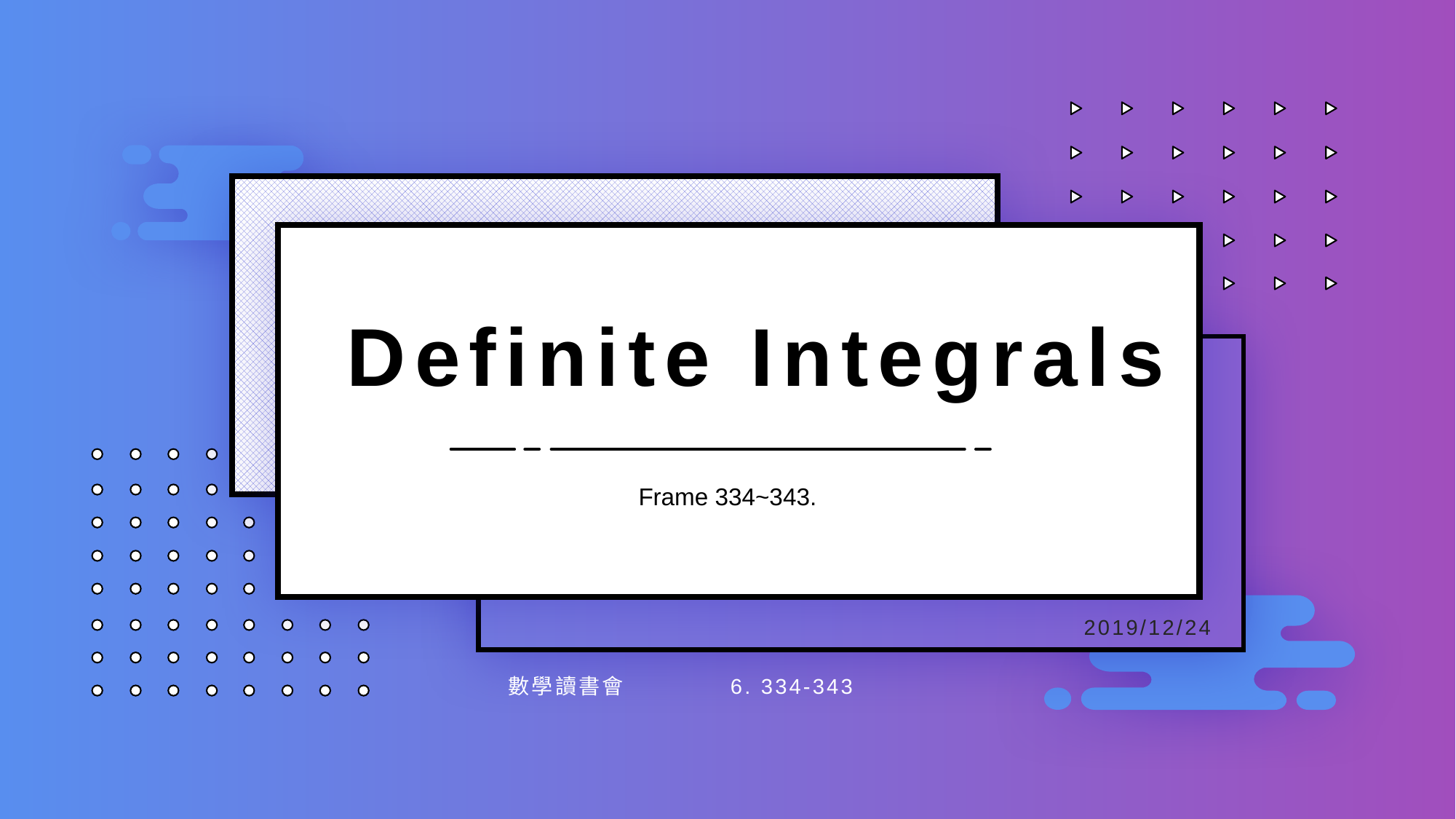

# Definite Integrals
Frame 334~343.
2019/12/24
6. 334-343
數學讀書會